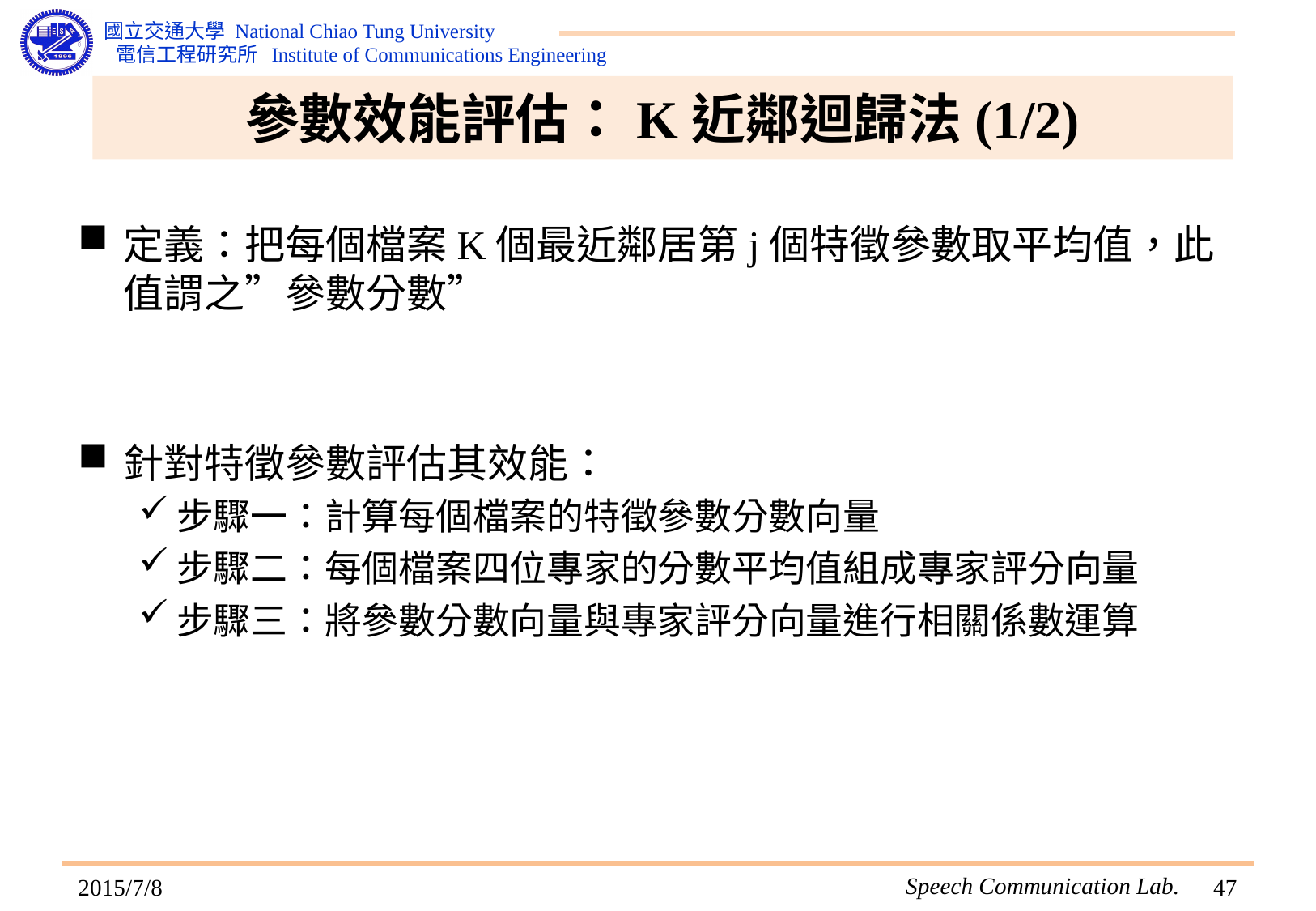

# 參數效能評估：K近鄰迴歸法(1/2)
定義：把每個檔案K個最近鄰居第j個特徵參數取平均值，此值謂之”參數分數”

針對特徵參數評估其效能：
步驟一：計算每個檔案的特徵參數分數向量
步驟二：每個檔案四位專家的分數平均值組成專家評分向量
步驟三：將參數分數向量與專家評分向量進行相關係數運算

2015/7/8
47